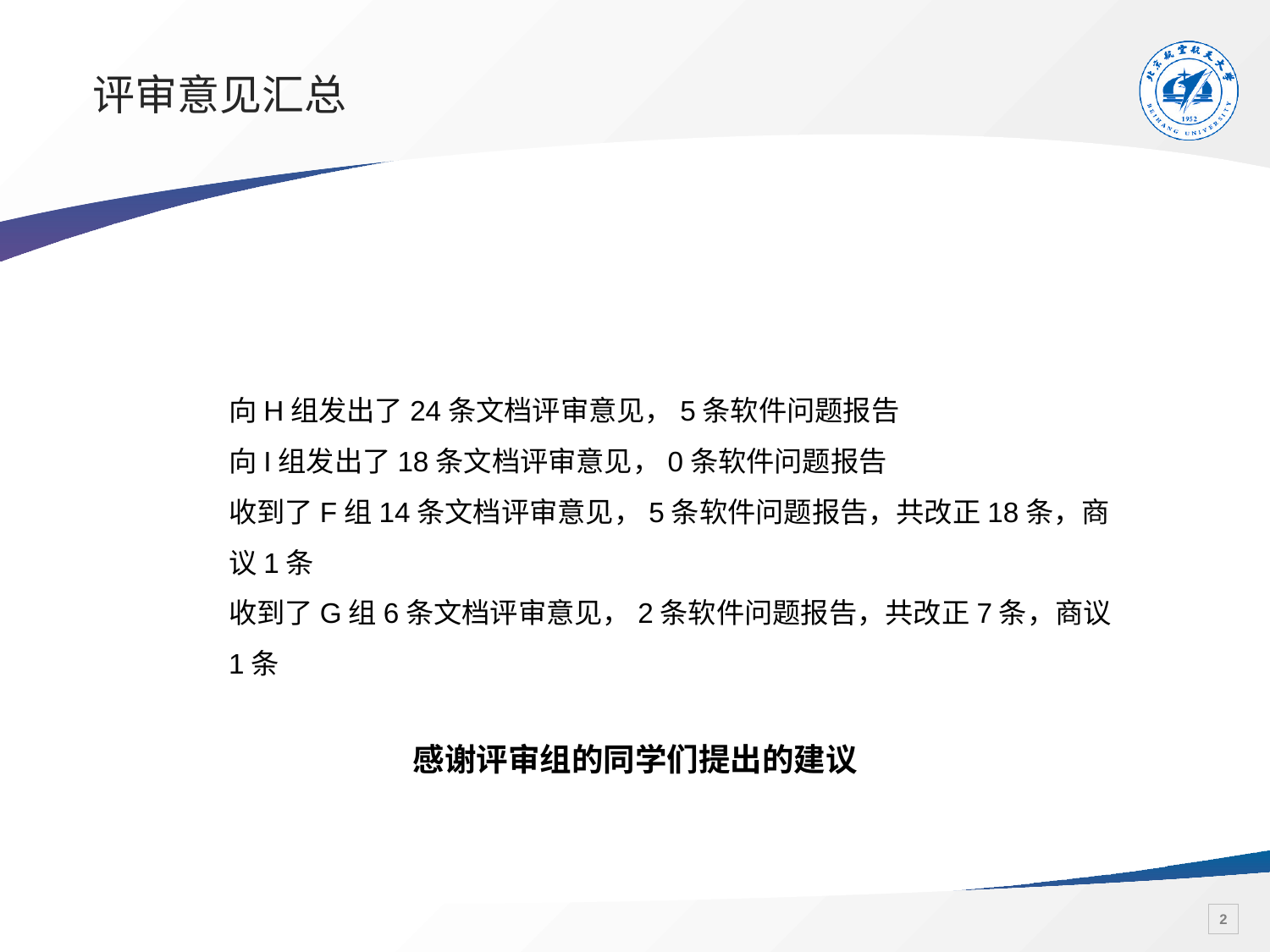

# 评审意见汇总
向H组发出了24条文档评审意见，5条软件问题报告
向I组发出了18条文档评审意见，0条软件问题报告
收到了F组14条文档评审意见，5条软件问题报告，共改正18条，商议1条
收到了G组6条文档评审意见，2条软件问题报告，共改正7条，商议1条
感谢评审组的同学们提出的建议